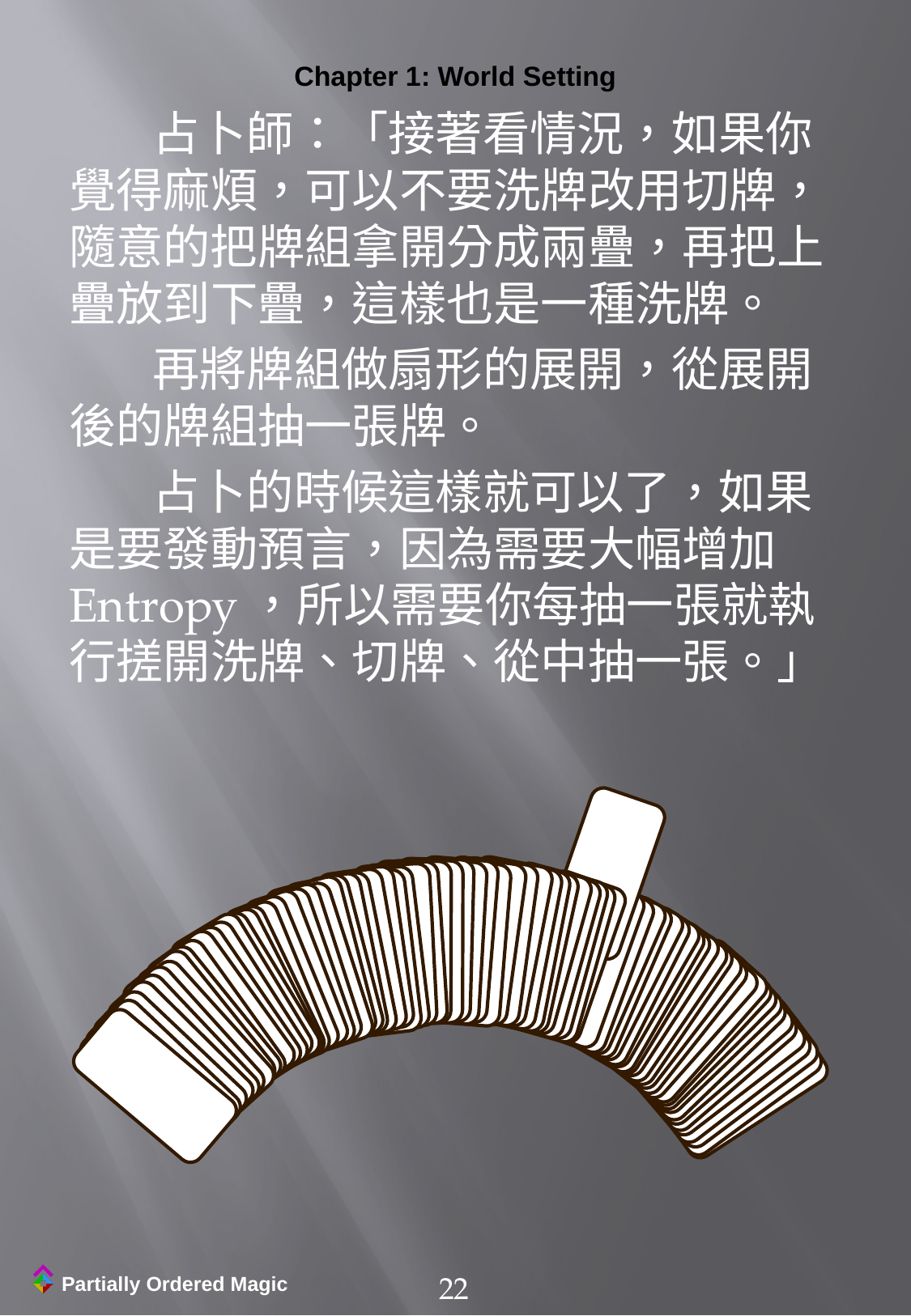

# Chapter 1: World Setting
占卜師：「接著看情況，如果你覺得麻煩，可以不要洗牌改用切牌，隨意的把牌組拿開分成兩疊，再把上疊放到下疊，這樣也是一種洗牌。
再將牌組做扇形的展開，從展開後的牌組抽一張牌。
占卜的時候這樣就可以了，如果是要發動預言，因為需要大幅增加Entropy，所以需要你每抽一張就執行搓開洗牌、切牌、從中抽一張。」